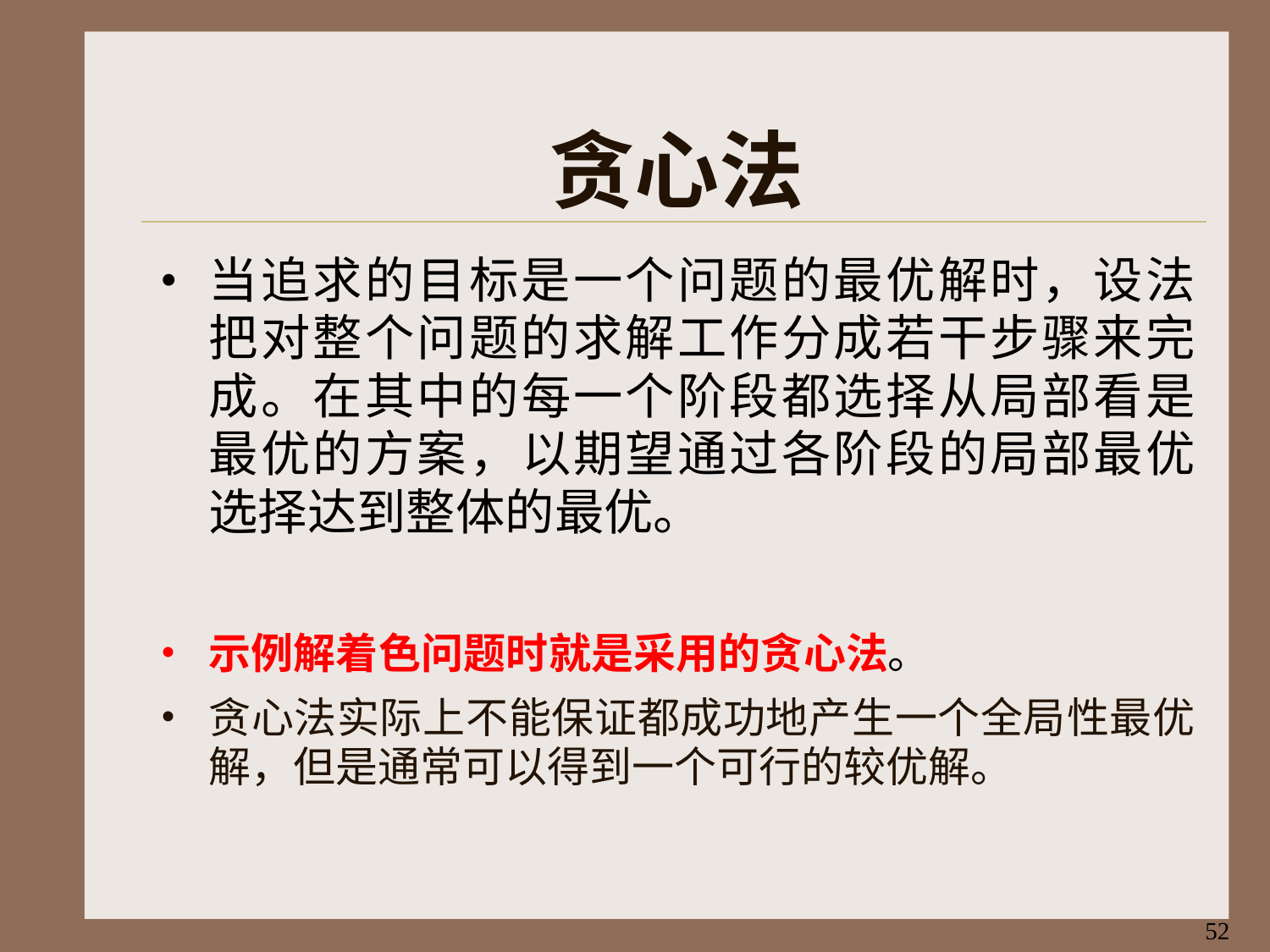

# 贪心法

当追求的目标是一个问题的最优解时，设法 把对整个问题的求解工作分成若干步骤来完 成。在其中的每一个阶段都选择从局部看是 最优的方案，以期望通过各阶段的局部最优 选择达到整体的最优。

示例解着色问题时就是采用的贪心法。
贪心法实际上不能保证都成功地产生一个全局性最优 解，但是通常可以得到一个可行的较优解。
52